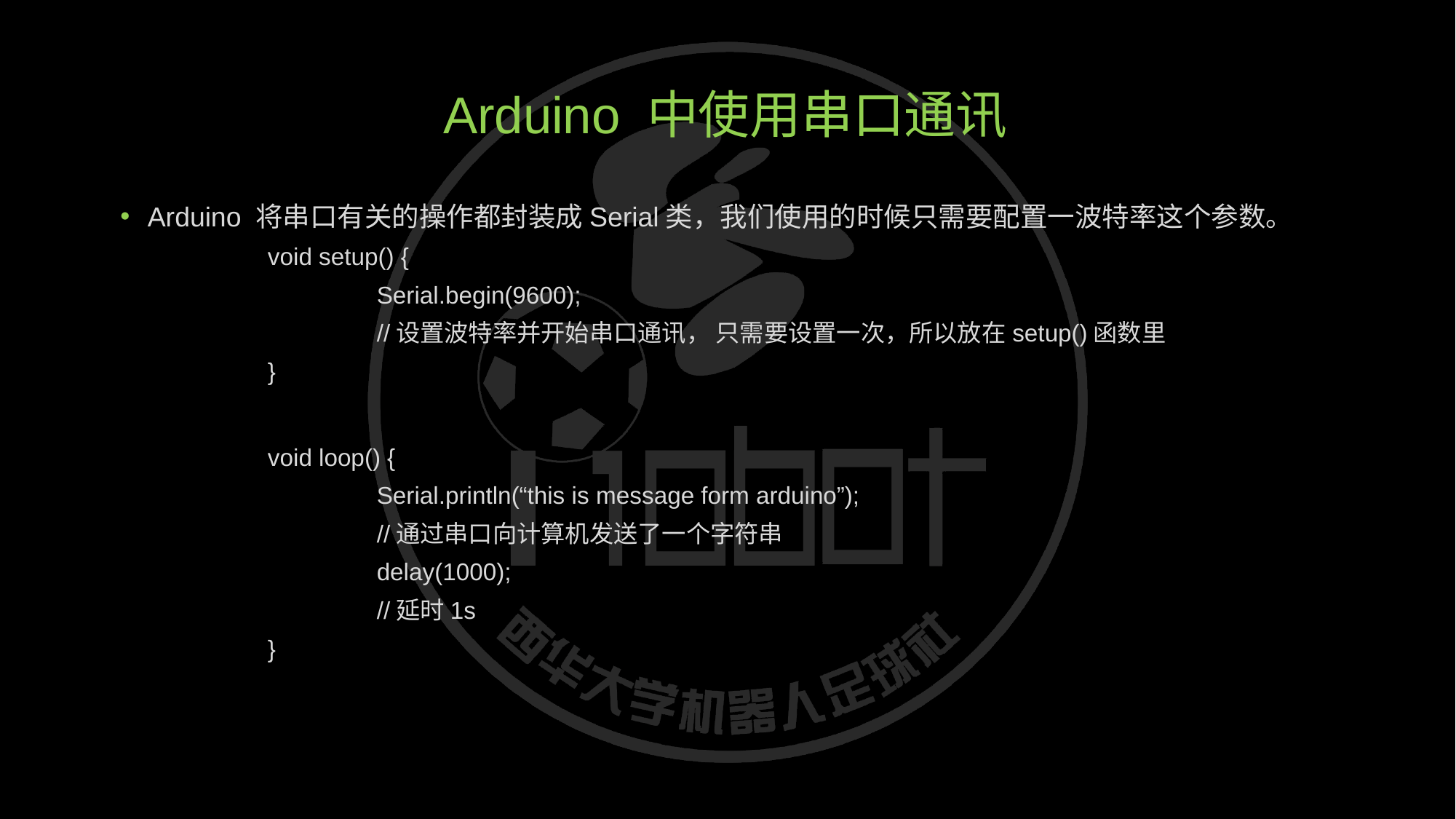

# Arduino 中使用串口通讯
Arduino 将串口有关的操作都封装成Serial类，我们使用的时候只需要配置一波特率这个参数。
	void setup() {
  		Serial.begin(9600);
		//设置波特率并开始串口通讯， 只需要设置一次，所以放在setup()函数里
	}

	void loop() {
 	 	Serial.println(“this is message form arduino”);
		//通过串口向计算机发送了一个字符串
	 	delay(1000);
		//延时1s
	}